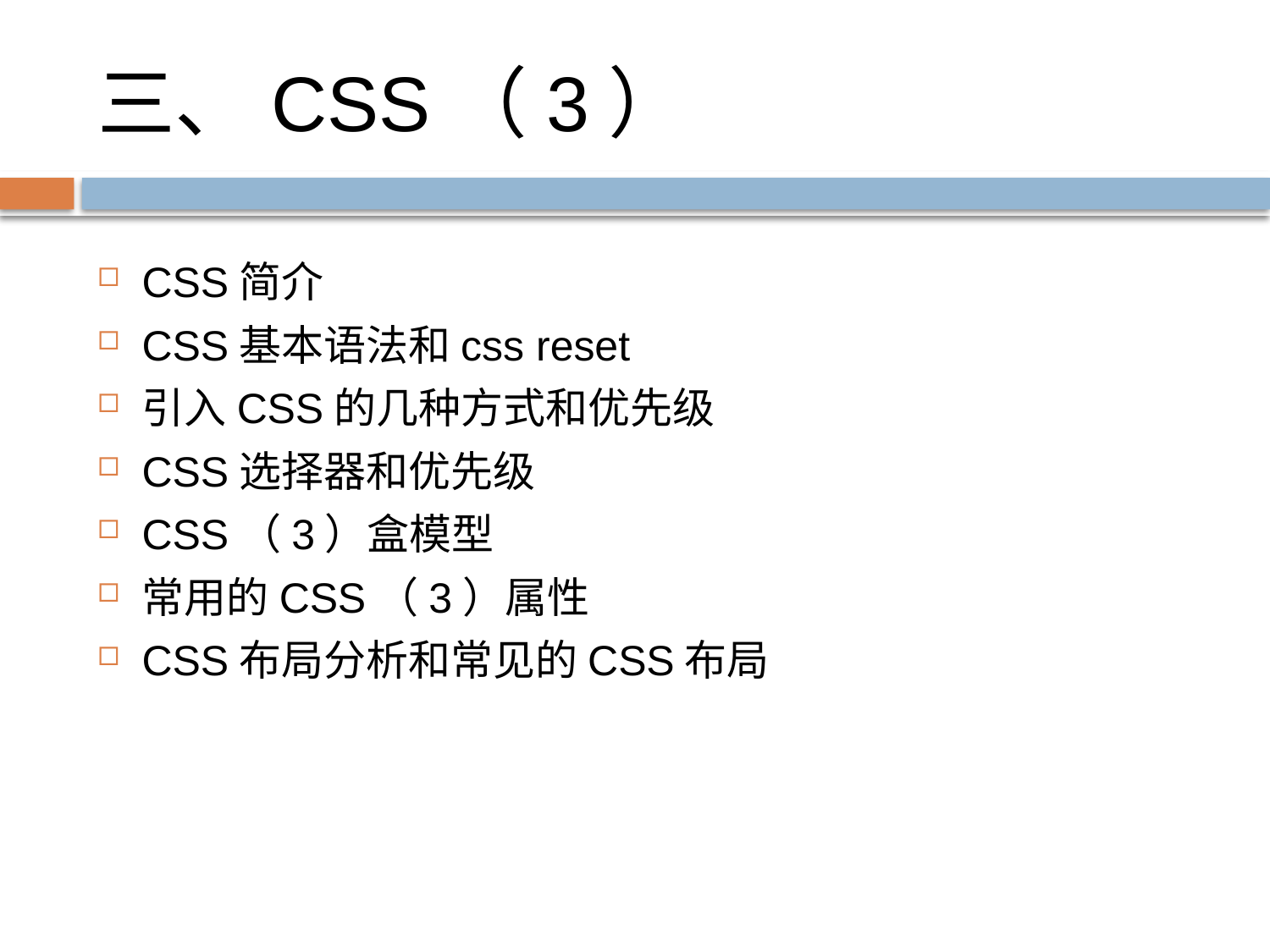

# 三、CSS（3）
CSS简介
CSS基本语法和css reset
引入CSS的几种方式和优先级
CSS选择器和优先级
CSS（3）盒模型
常用的CSS（3）属性
CSS布局分析和常见的CSS布局